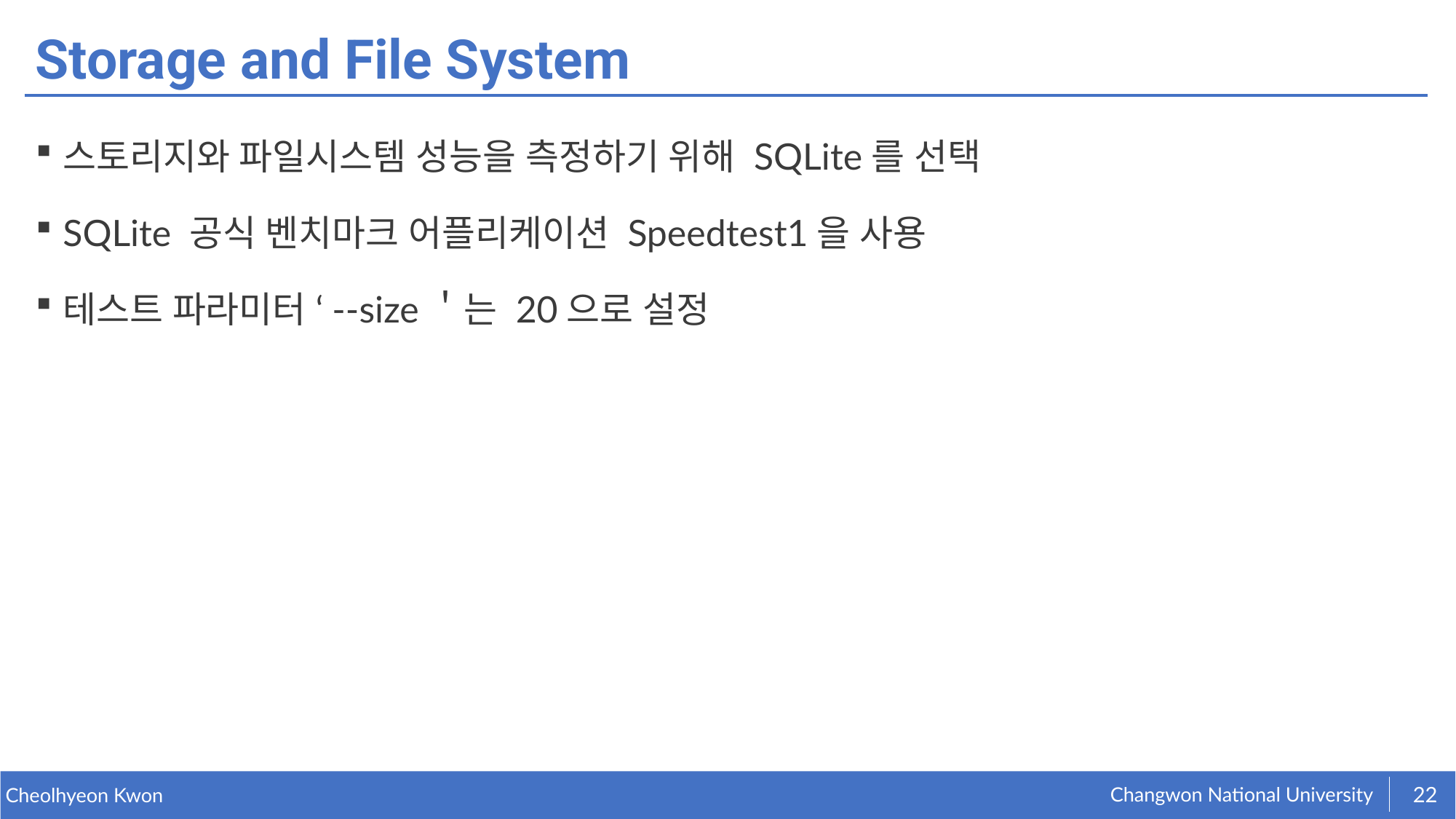

# Storage and File System
스토리지와 파일시스템 성능을 측정하기 위해 SQLite를 선택
SQLite 공식 벤치마크 어플리케이션 Speedtest1을 사용
테스트 파라미터 ‘--size＇는 20으로 설정

22